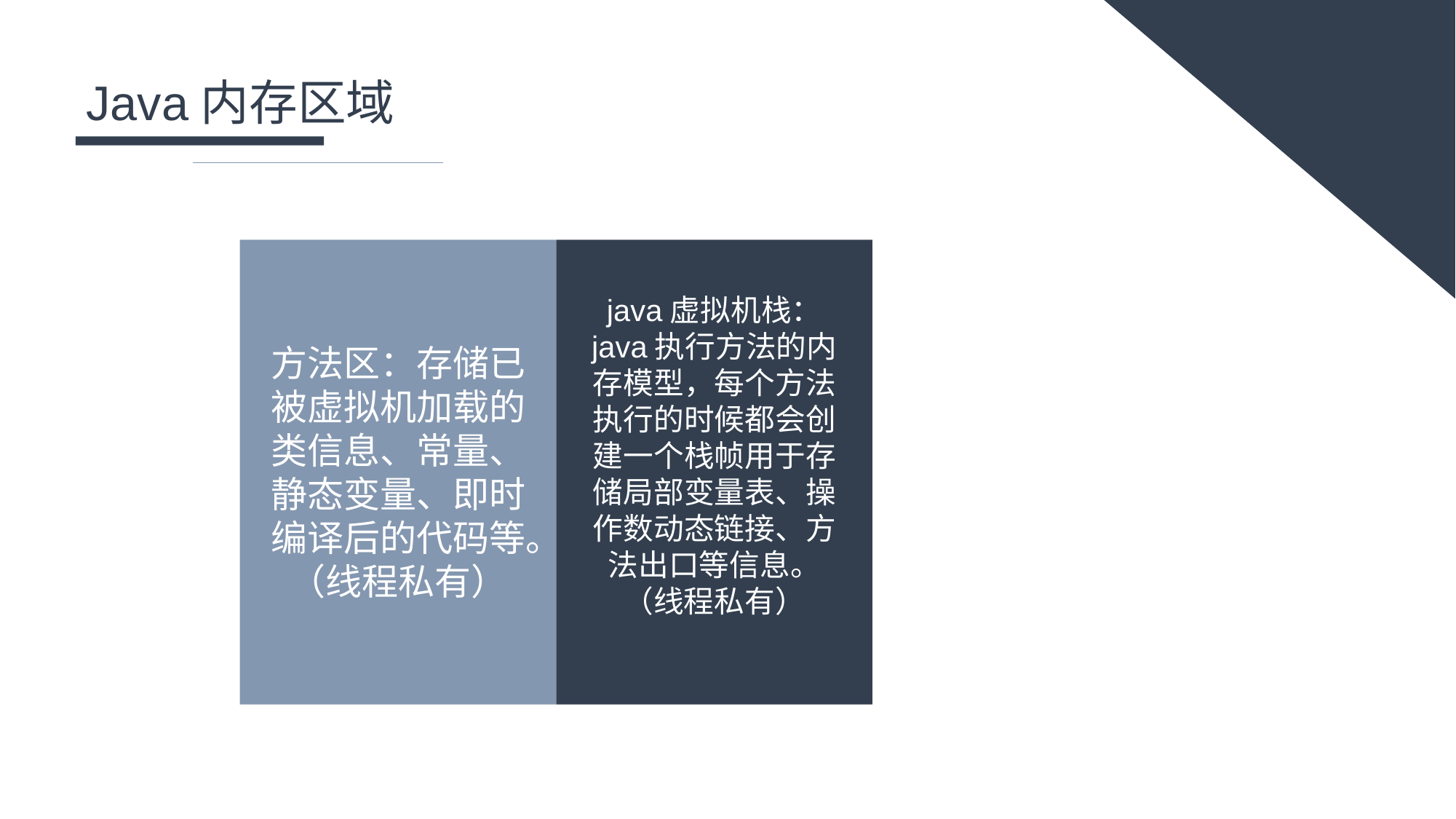

Java内存区域

java虚拟机栈：
java执行方法的内存模型，每个方法执行的时候都会创建一个栈帧用于存储局部变量表、操作数动态链接、方法出口等信息。
（线程私有）

方法区：存储已被虚拟机加载的类信息、常量、静态变量、即时编译后的代码等。（线程私有）